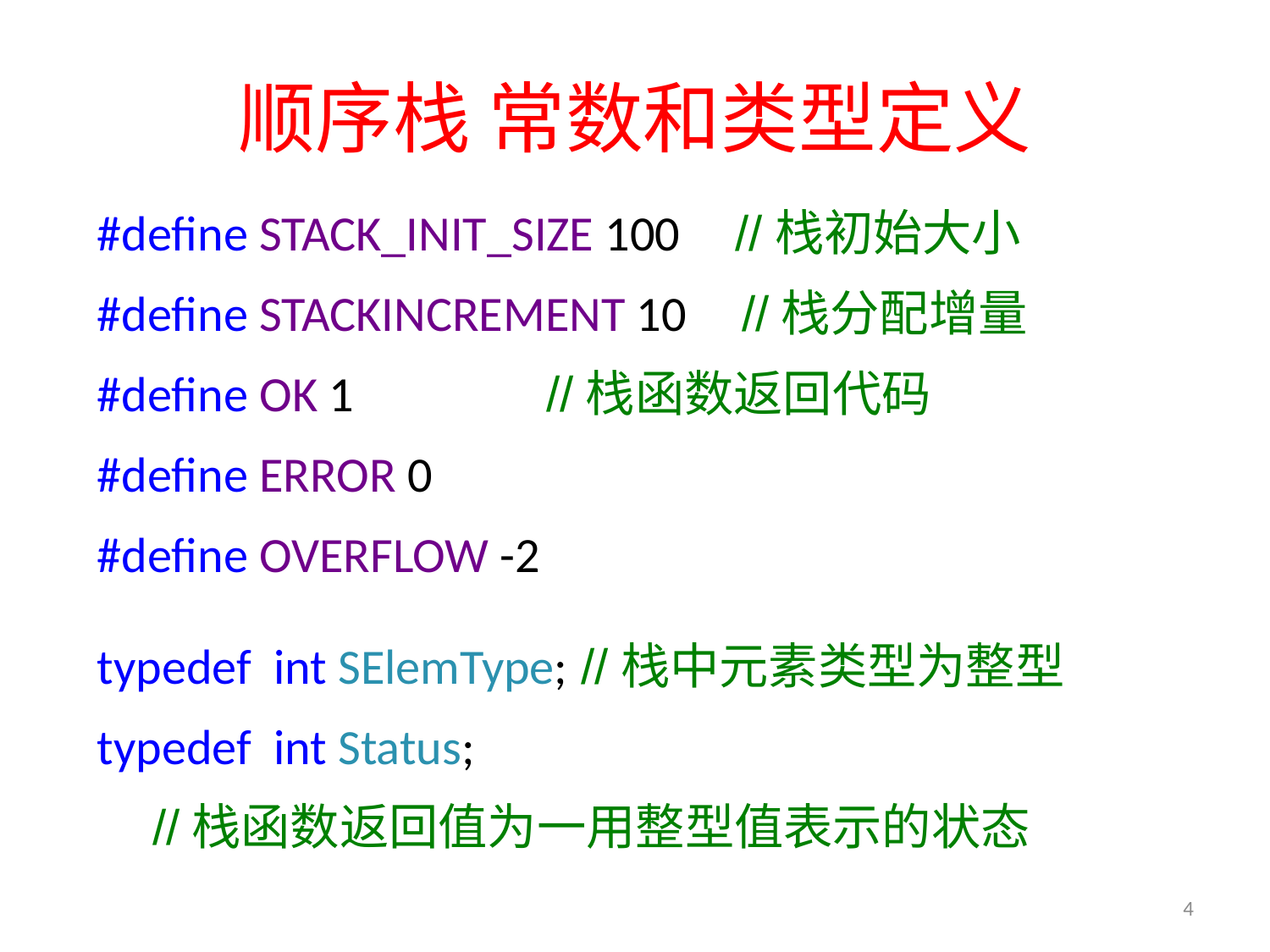

# 顺序栈 常数和类型定义
#define STACK_INIT_SIZE 100    //栈初始大小
#define STACKINCREMENT 10    //栈分配增量
#define OK 1              //栈函数返回代码
#define ERROR 0
#define OVERFLOW -2
typedef  int SElemType; //栈中元素类型为整型
typedef  int Status;
    //栈函数返回值为一用整型值表示的状态
4